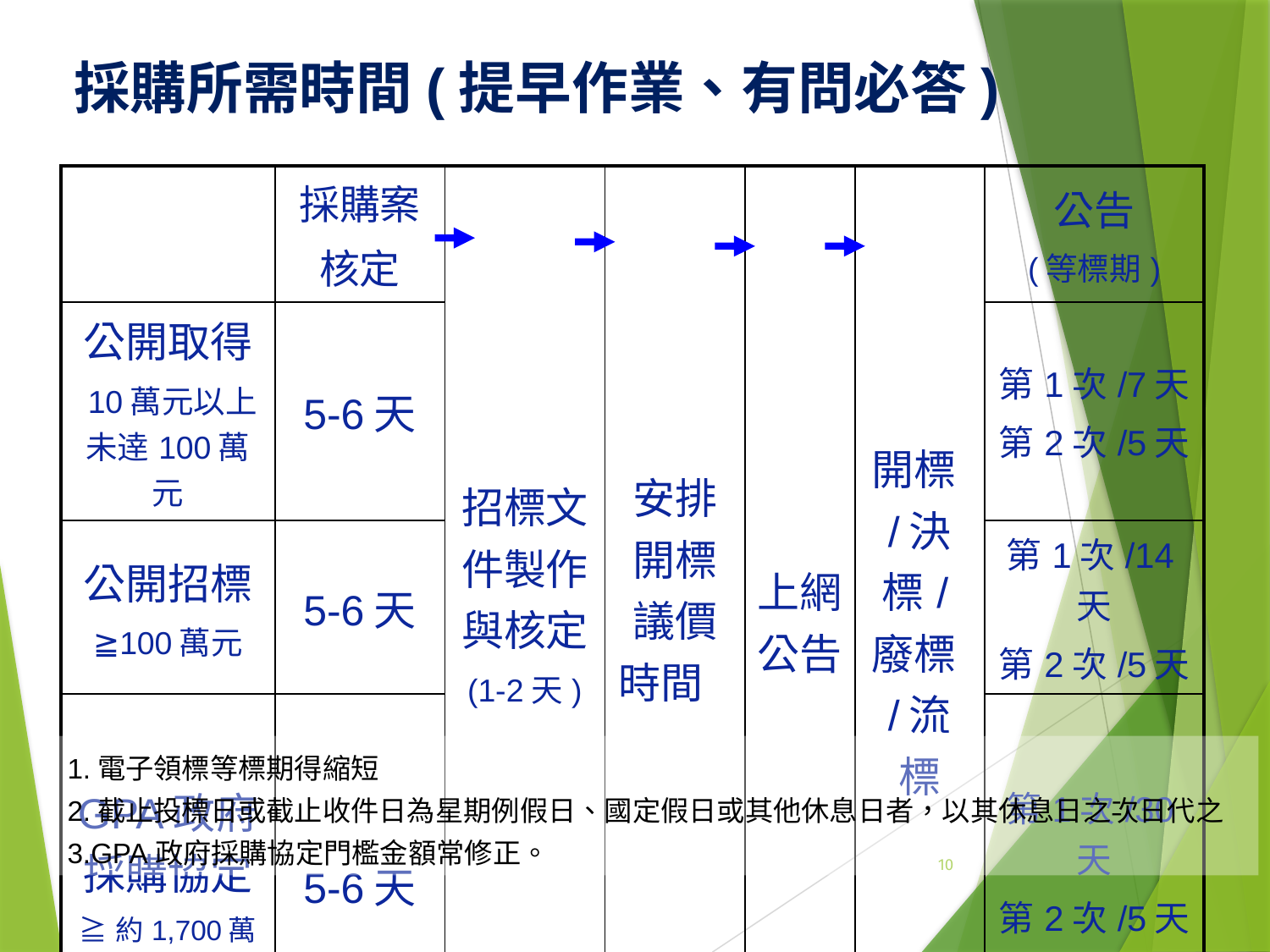

# 採購所需時間(提早作業、有問必答)
|  | 採購案 核定 | 招標文件製作與核定 (1-2天) | 安排開標議價時間 | 上網公告 | 開標/決標/廢標/流標 | 公告 (等標期) |
| --- | --- | --- | --- | --- | --- | --- |
| 公開取得 10萬元以上未逹100萬元 | 5-6天 |  |  |  |  | 第1次/7天 第2次/5天 |
| 公開招標 ≧100萬元 | 5-6天 |  |  |  |  | 第1次/14天 第2次/5天 |
| GPA政府採購協定 ≧約1,700萬元 | 5-6天 |  |  |  |  | 第1次/30天 第2次/5天 |

1.電子領標等標期得縮短
2.截止投標日或截止收件日為星期例假日、國定假日或其他休息日者，以其休息日之次日代之
3.GPA政府採購協定門檻金額常修正。
10